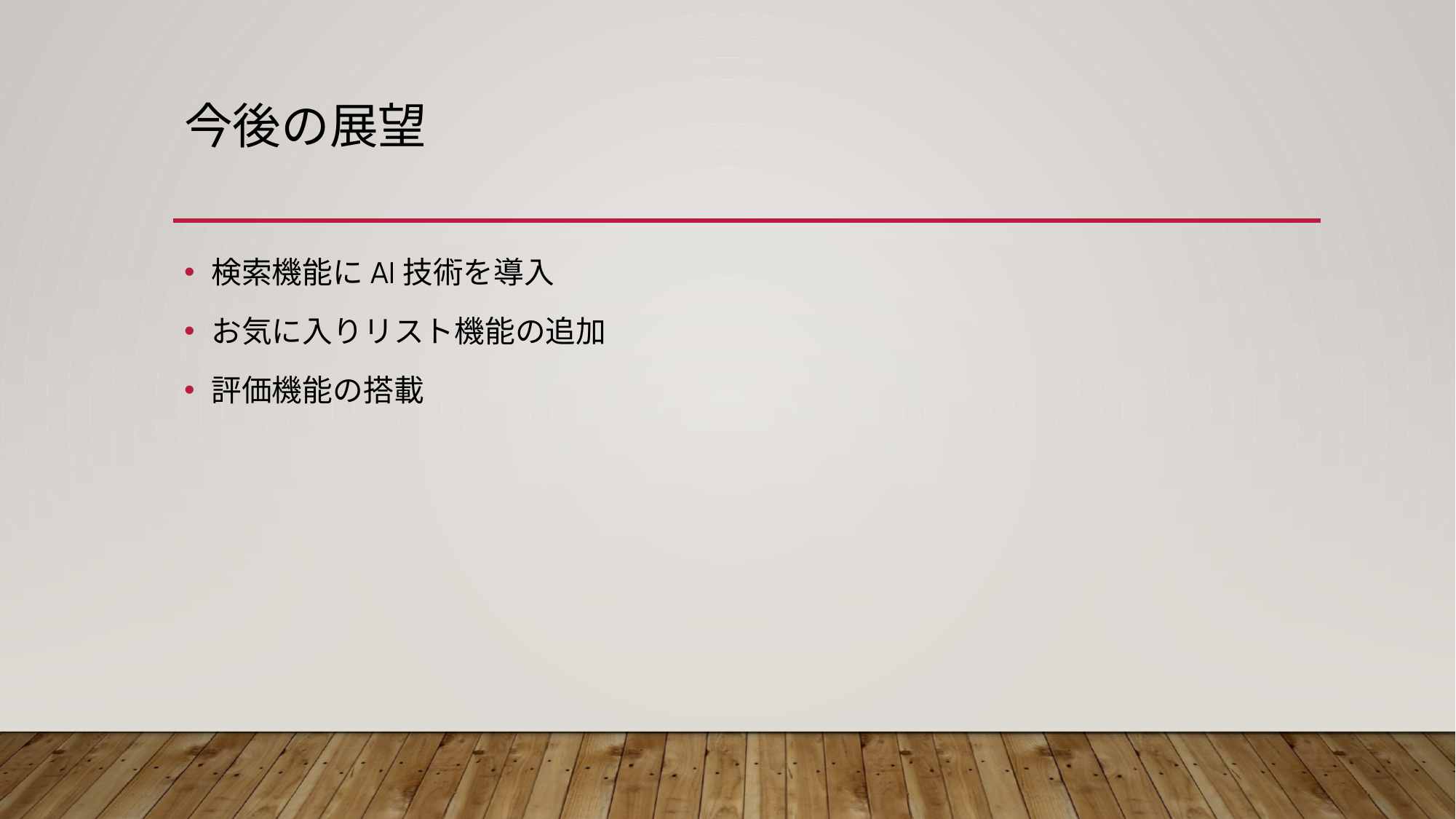

# 今後の展望
検索機能にAI技術を導入
お気に入りリスト機能の追加
評価機能の搭載